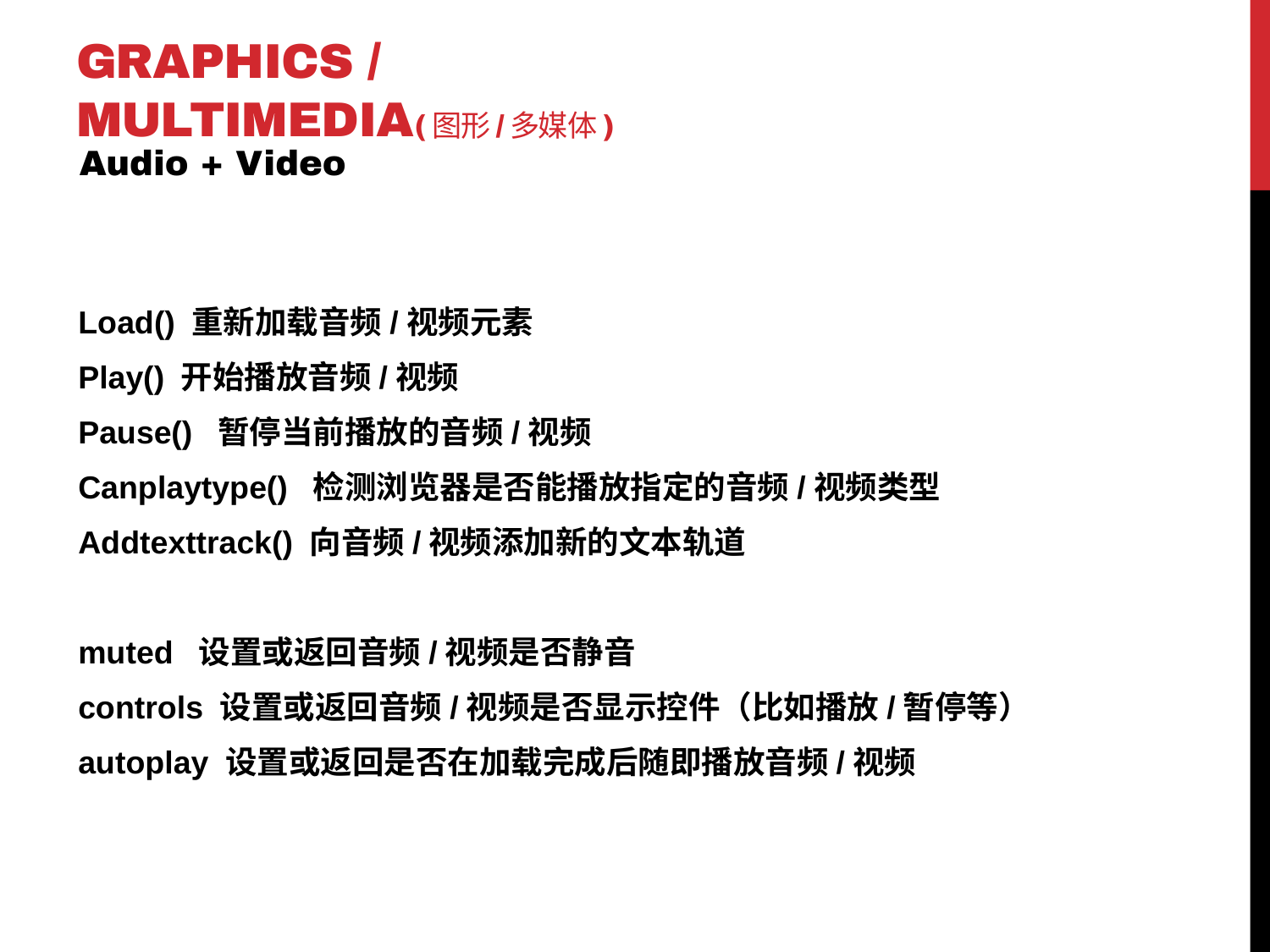

# Graphics / Multimedia(图形/多媒体)
Audio + Video

Load() 重新加载音频/视频元素
Play() 开始播放音频/视频
Pause()  暂停当前播放的音频/视频
Canplaytype()  检测浏览器是否能播放指定的音频/视频类型
Addtexttrack() 向音频/视频添加新的文本轨道

muted  设置或返回音频/视频是否静音
controls 设置或返回音频/视频是否显示控件（比如播放/暂停等）
autoplay 设置或返回是否在加载完成后随即播放音频/视频